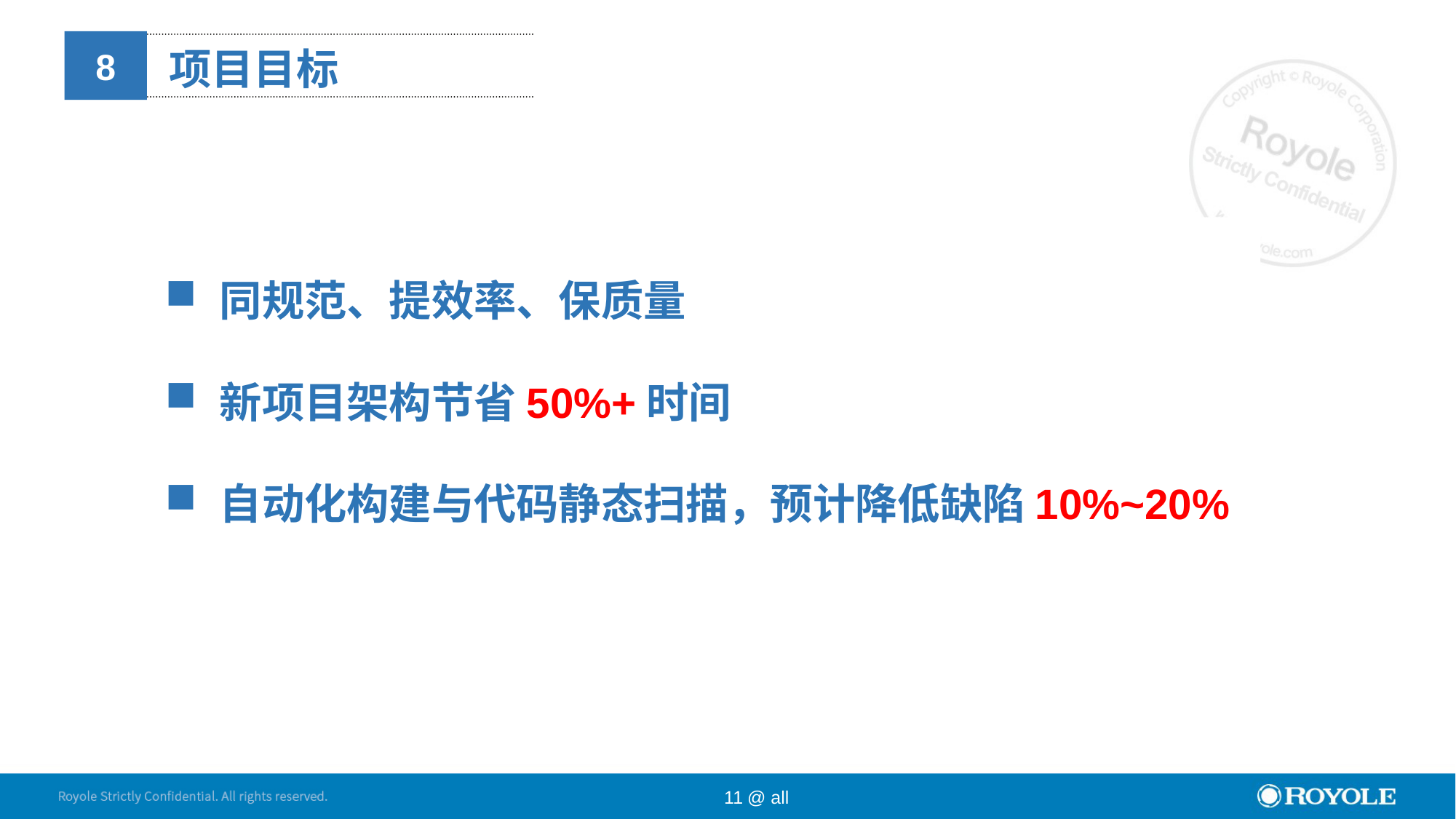

8
# 项目目标
同规范、提效率、保质量
新项目架构节省50%+时间
自动化构建与代码静态扫描，预计降低缺陷10%~20%

11